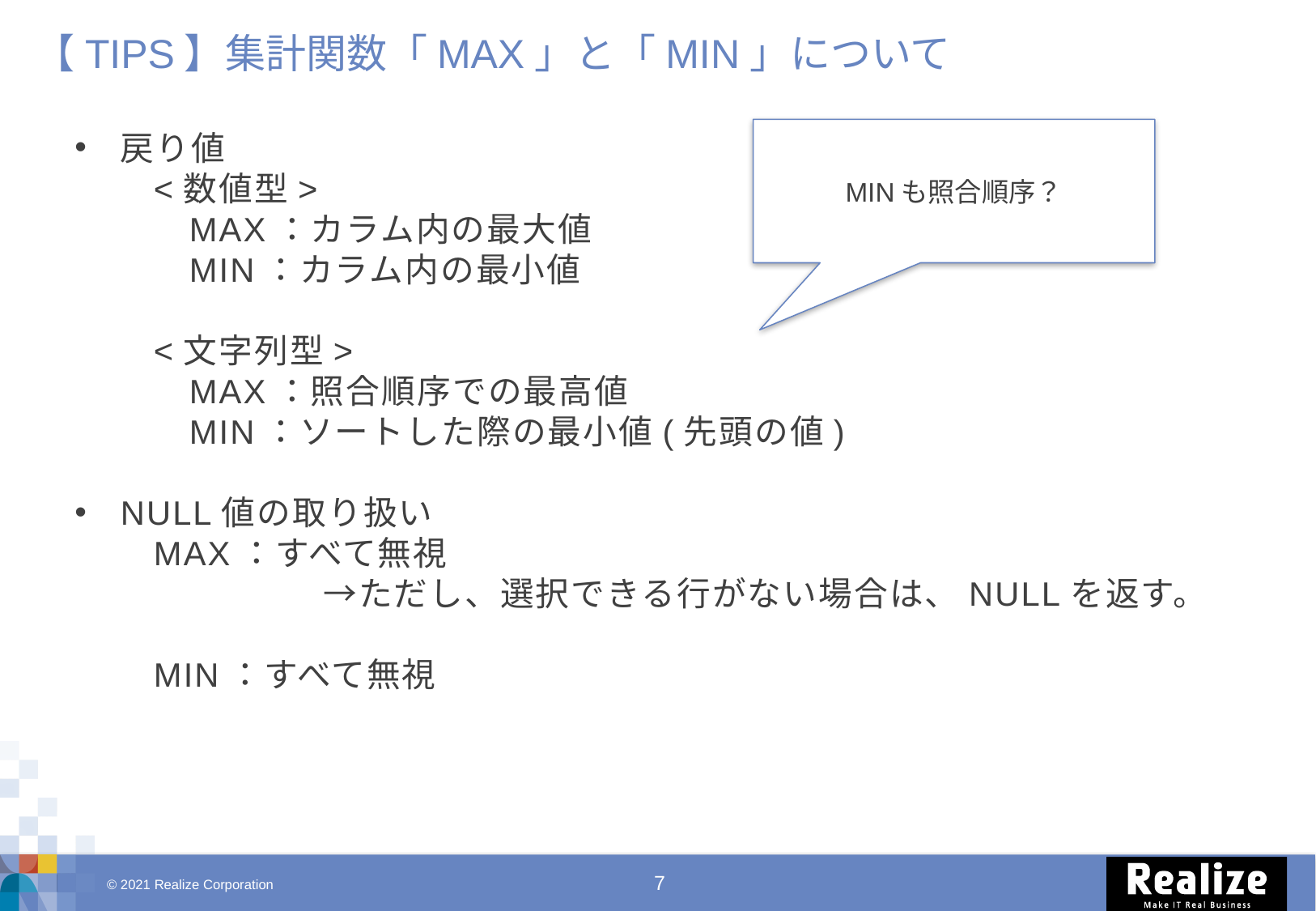

【TIPS】集計関数「MAX」と「MIN」について
MINも照合順序？
戻り値
　　<数値型>
　　　MAX：カラム内の最大値
　　　MIN：カラム内の最小値

　　<文字列型>
　　　MAX：照合順序での最高値
　　　MIN：ソートした際の最小値(先頭の値)

NULL値の取り扱い
　　MAX：すべて無視
　　　　　　　→ただし、選択できる行がない場合は、NULLを返す。

　　MIN：すべて無視